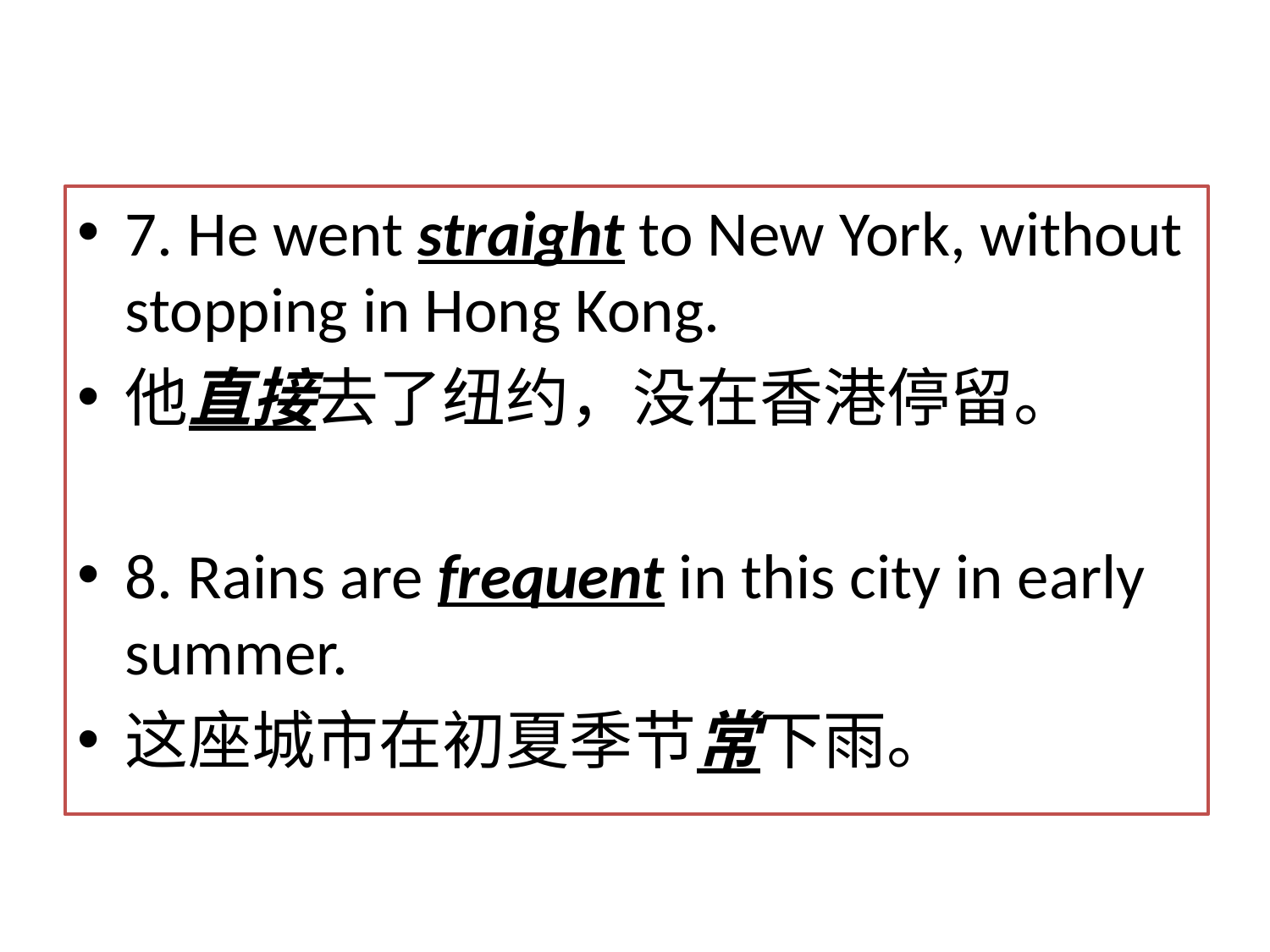

7. He went straight to New York, without stopping in Hong Kong.
他直接去了纽约，没在香港停留。

8. Rains are frequent in this city in early summer.
这座城市在初夏季节常下雨。